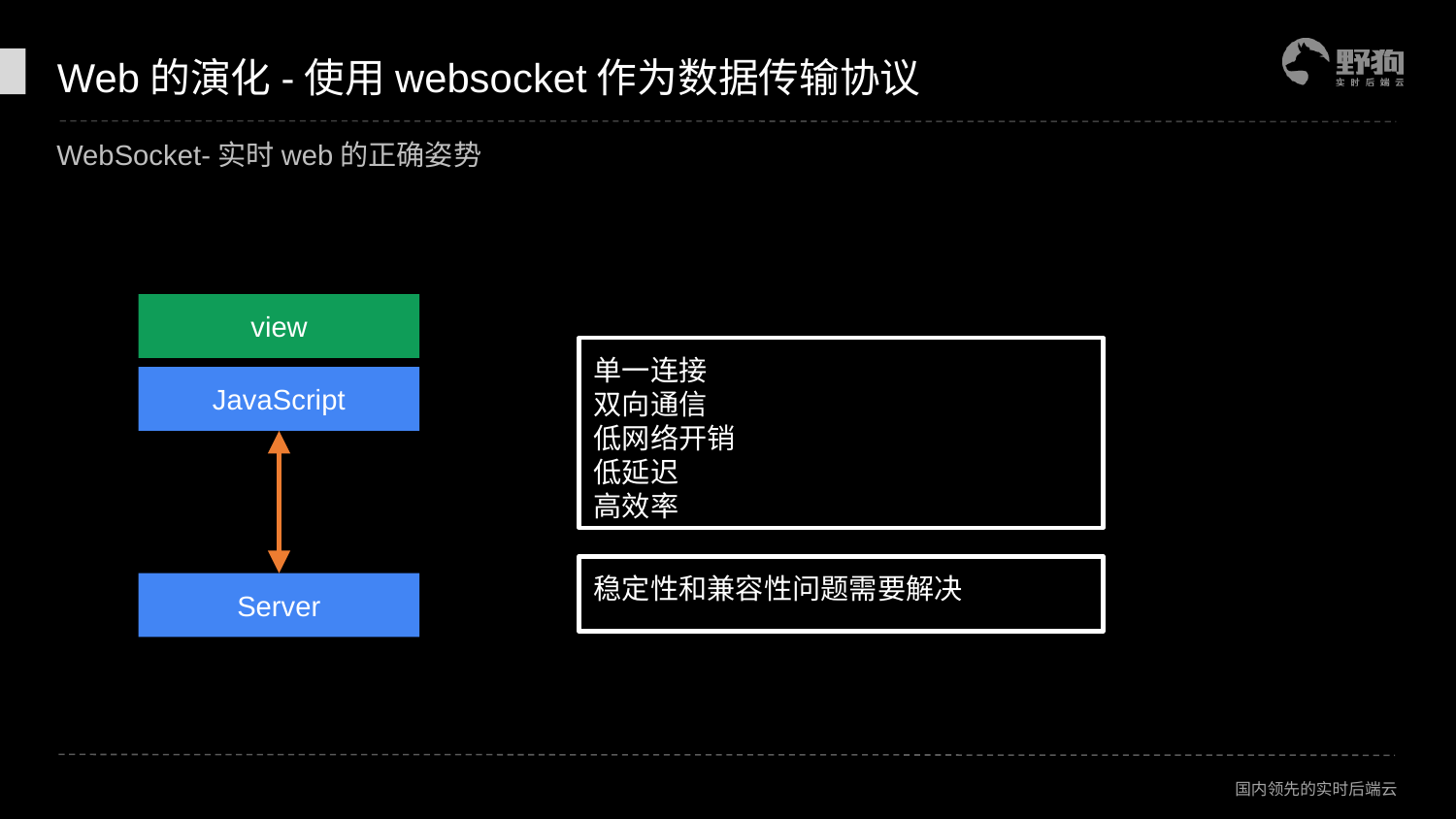

# Web的演化-使用websocket作为数据传输协议
WebSocket-实时web的正确姿势
view
单一连接
双向通信
低网络开销
低延迟
高效率
JavaScript
稳定性和兼容性问题需要解决
Server